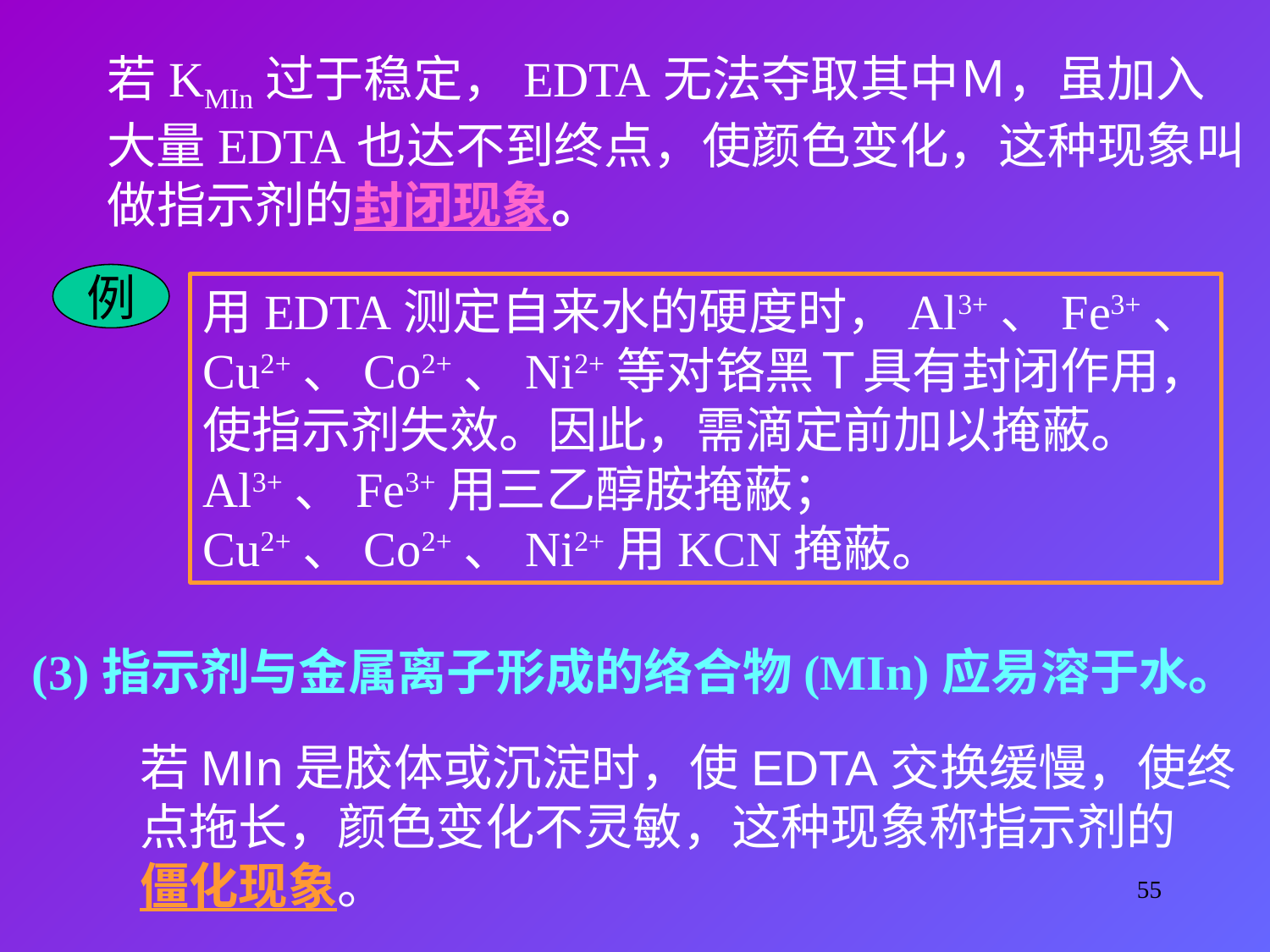

若KMIn过于稳定，EDTA无法夺取其中Ｍ，虽加入
大量EDTA也达不到终点，使颜色变化，这种现象叫
做指示剂的封闭现象。
例
用EDTA测定自来水的硬度时，Al3+、Fe3+、
Cu2+、Co2+、Ni2+等对铬黑Ｔ具有封闭作用，
使指示剂失效。因此，需滴定前加以掩蔽。
Al3+、Fe3+用三乙醇胺掩蔽；
Cu2+、Co2+、Ni2+用KCN掩蔽。
(3)指示剂与金属离子形成的络合物(MIn)应易溶于水。
若MIn是胶体或沉淀时，使EDTA交换缓慢，使终
点拖长，颜色变化不灵敏，这种现象称指示剂的
僵化现象。
55